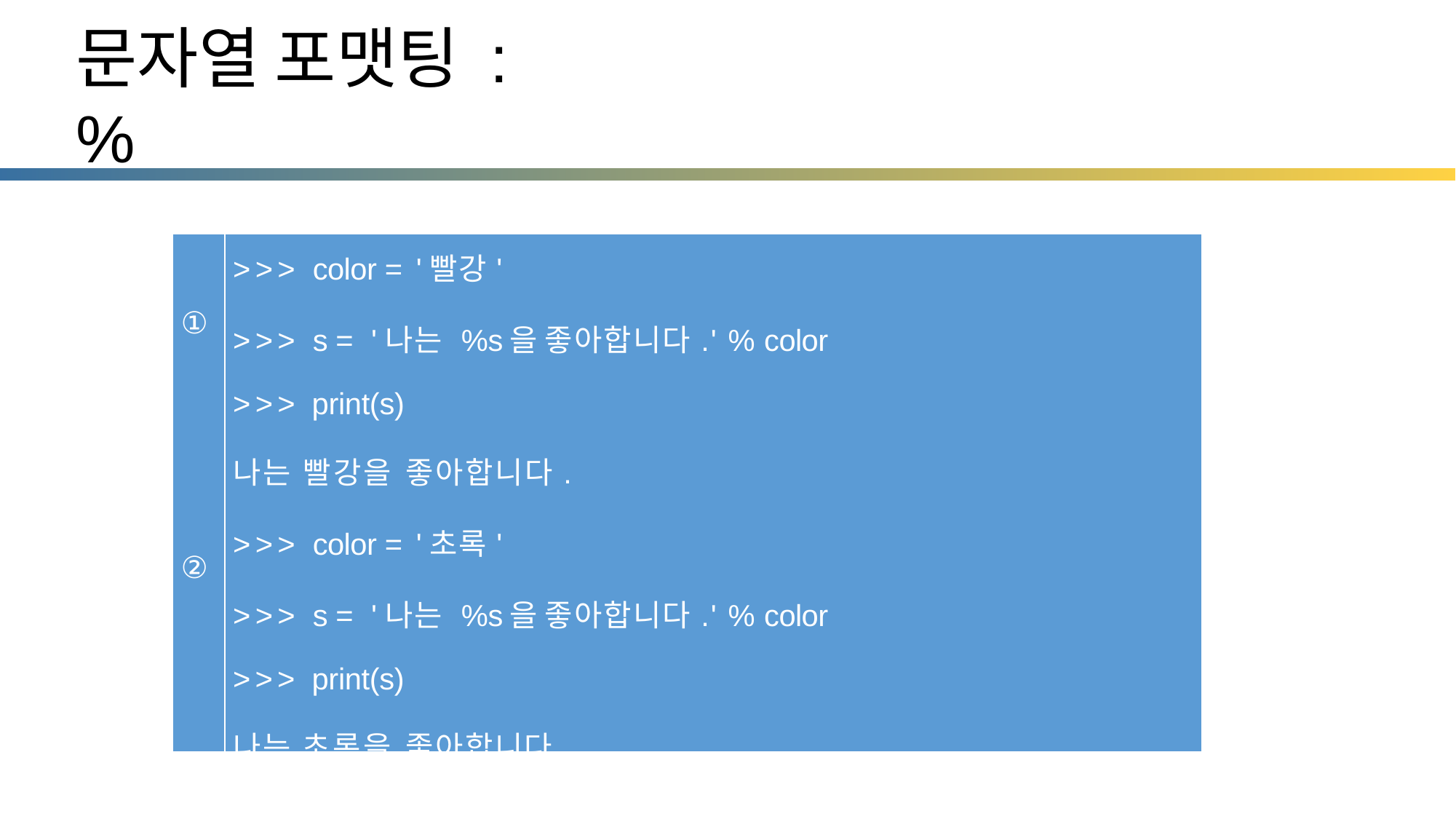

# 문자열 포맷팅 : %
| ① ② | >>> color = '빨강' >>> s = '나는 %s을 좋아합니다.' % color >>> print(s) 나는 빨강을 좋아합니다. >>> color = '초록' >>> s = '나는 %s을 좋아합니다.' % color >>> print(s) 나는 초록을 좋아합니다. |
| --- | --- |